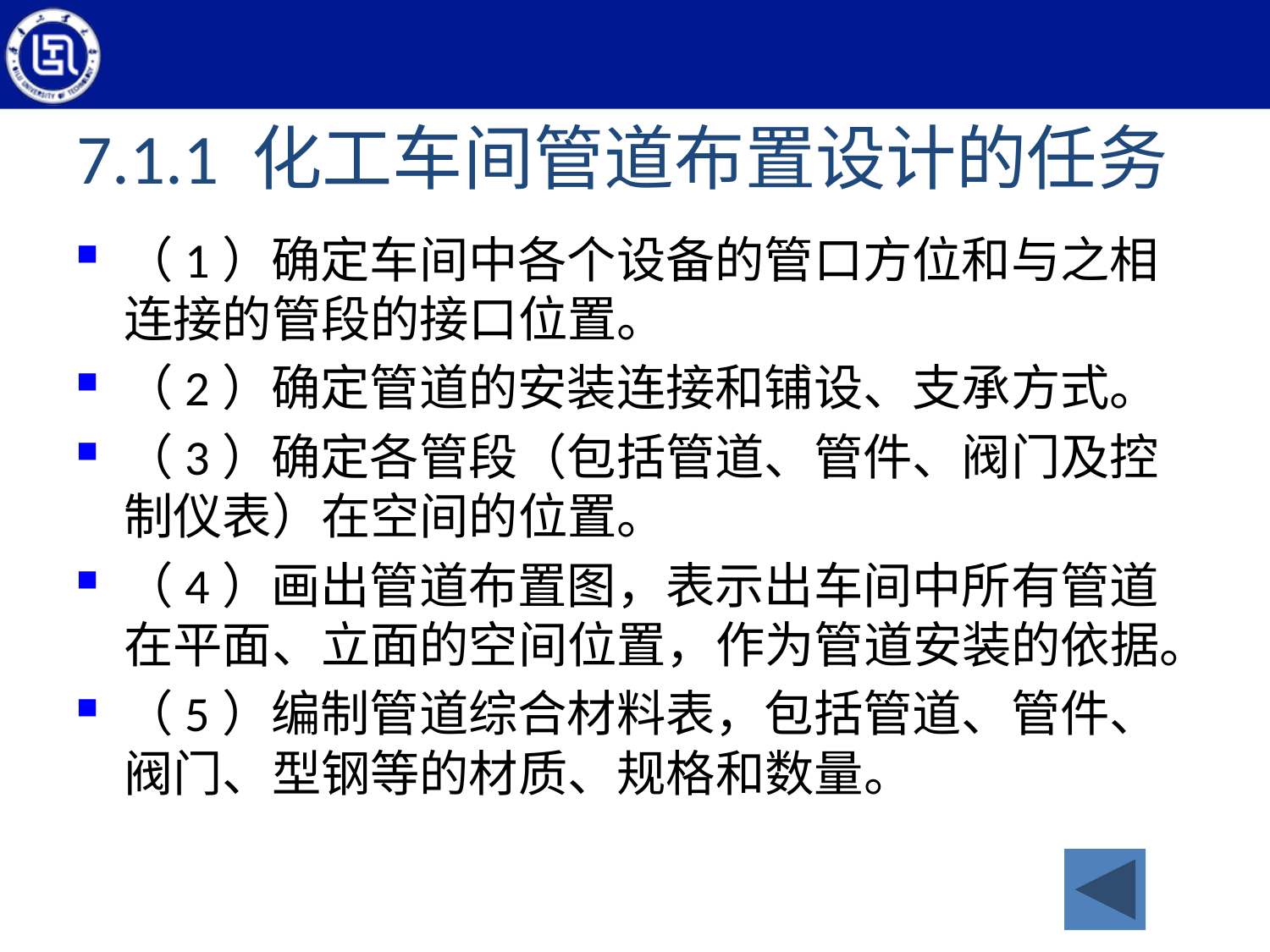

# 7.1.1 化工车间管道布置设计的任务
（1）确定车间中各个设备的管口方位和与之相连接的管段的接口位置。
（2）确定管道的安装连接和铺设、支承方式。
（3）确定各管段（包括管道、管件、阀门及控制仪表）在空间的位置。
（4）画出管道布置图，表示出车间中所有管道在平面、立面的空间位置，作为管道安装的依据。
（5）编制管道综合材料表，包括管道、管件、阀门、型钢等的材质、规格和数量。